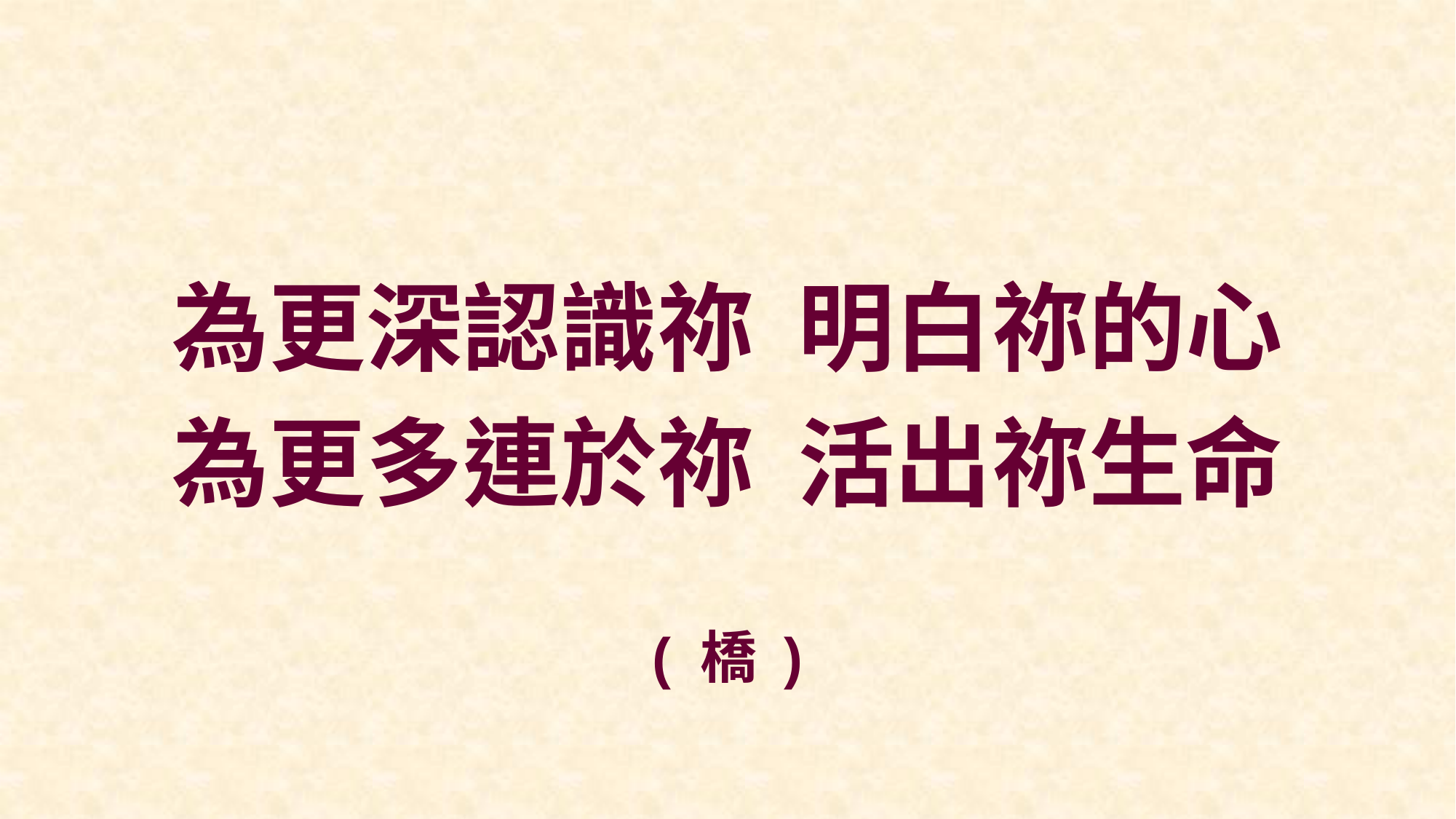

為更深認識祢  明白祢的心
為更多連於祢  活出祢生命
( 橋 )